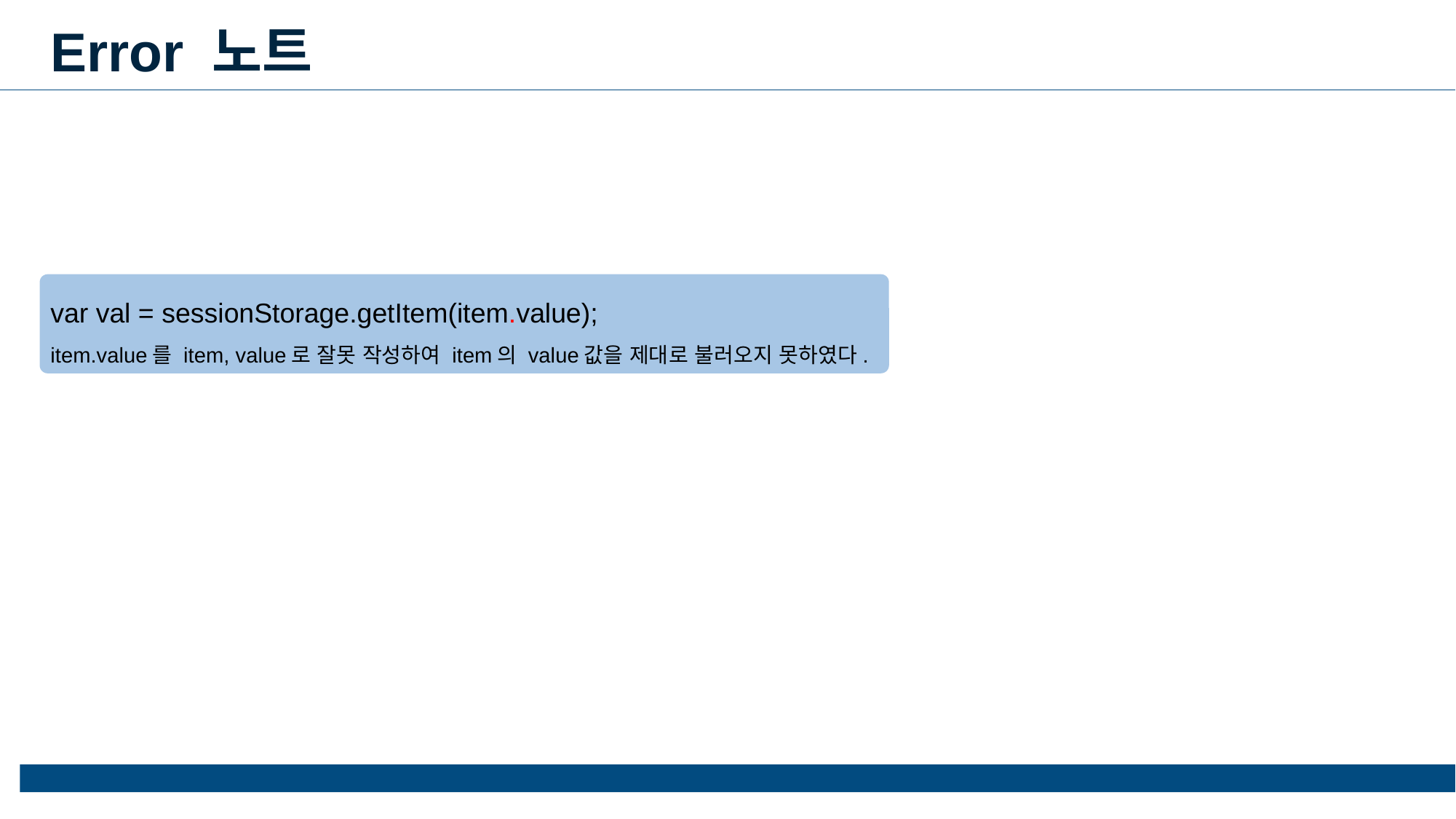

Error 노트
var val = sessionStorage.getItem(item.value);
item.value를 item, value로 잘못 작성하여 item의 value값을 제대로 불러오지 못하였다.